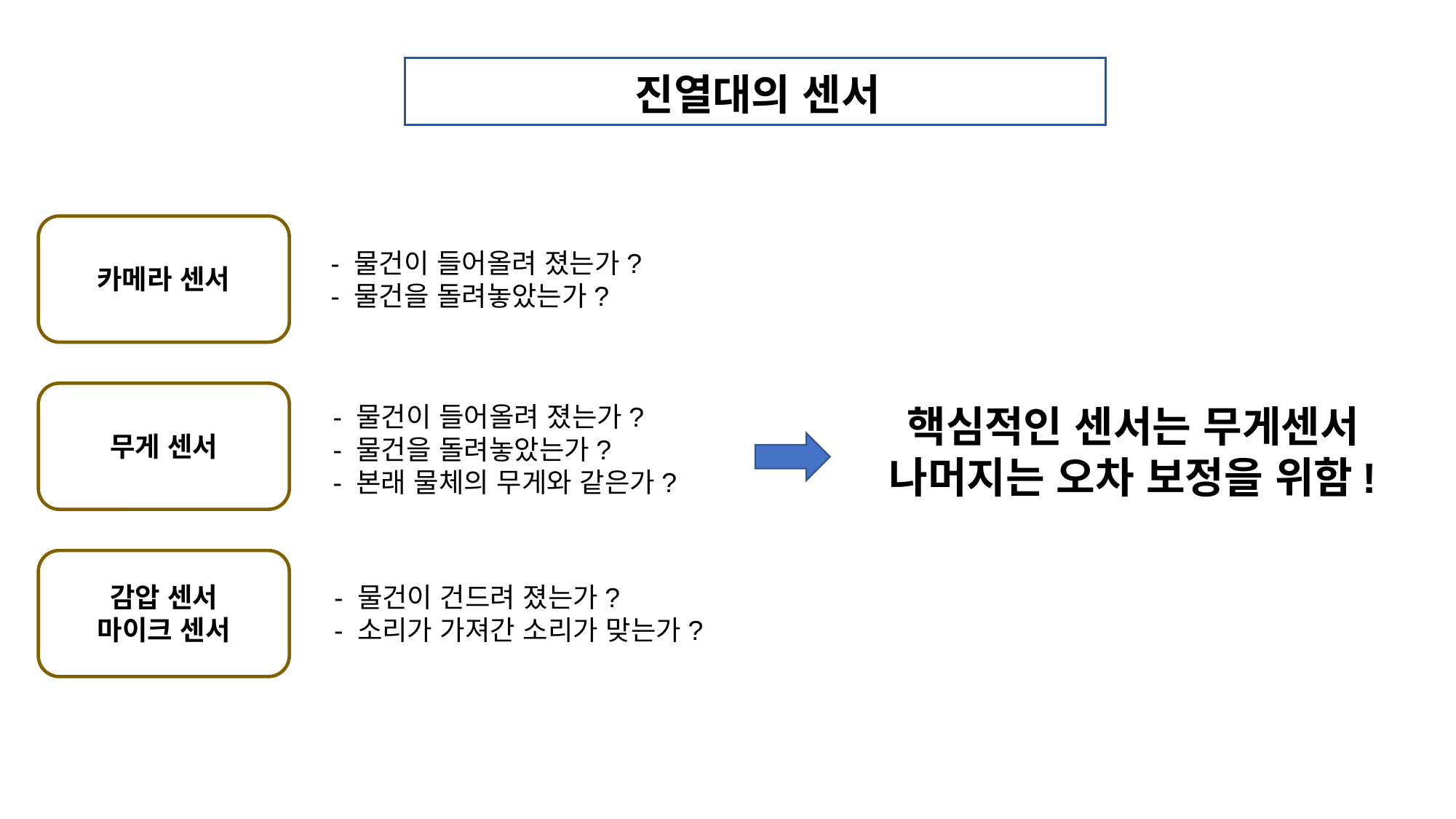

진열대의 센서

 - 물건이 들어올려 졌는가?
 - 물건을 돌려놓았는가?
카메라 센서

 - 물건이 들어올려 졌는가?
 - 물건을 돌려놓았는가?
 - 본래 물체의 무게와 같은가?
핵심적인 센서는 무게센서
나머지는 오차 보정을 위함!
무게 센서

 - 물건이 건드려 졌는가?
 - 소리가 가져간 소리가 맞는가?
감압 센서
마이크 센서